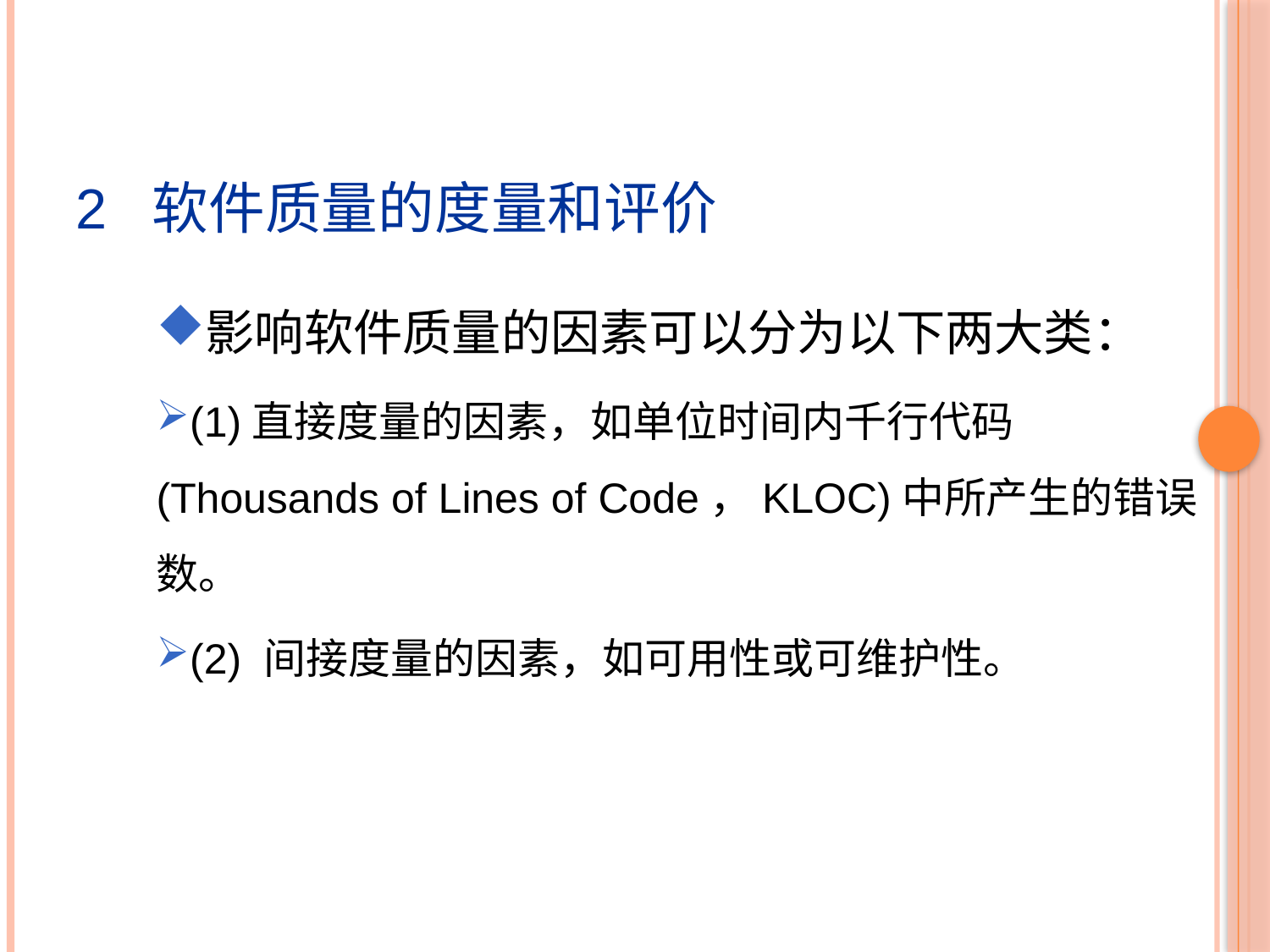

2  软件质量的度量和评价
影响软件质量的因素可以分为以下两大类：
(1)直接度量的因素，如单位时间内千行代码(Thousands of Lines of Code，KLOC)中所产生的错误数。
(2) 间接度量的因素，如可用性或可维护性。